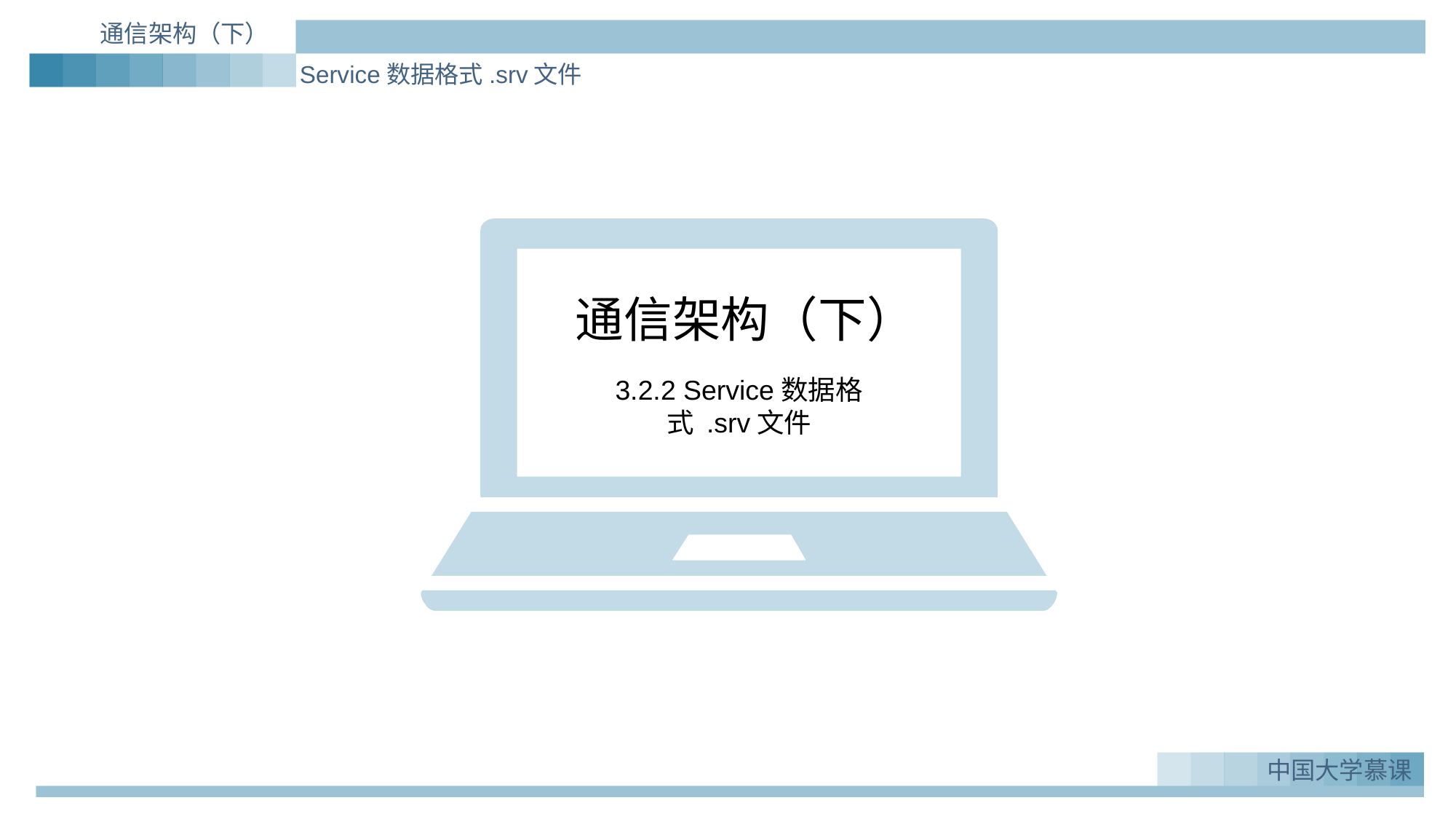

通信架构（下）
Service数据格式.srv文件

通信架构（下）
3.2.2 Service数据格式 .srv文件
中国大学慕课